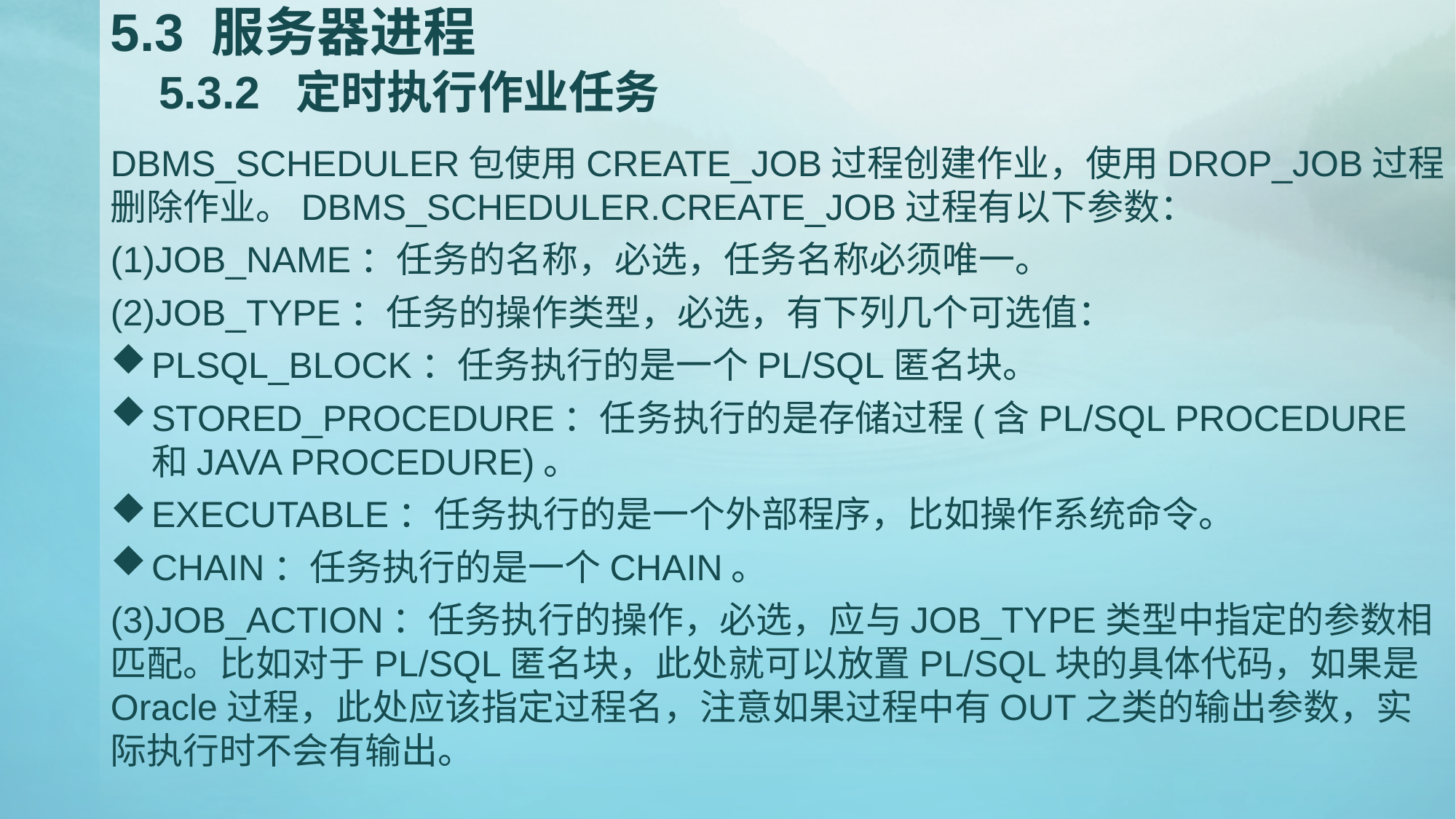

# 5.3 服务器进程 5.3.2  定时执行作业任务
DBMS_SCHEDULER包使用CREATE_JOB过程创建作业，使用DROP_JOB过程删除作业。DBMS_SCHEDULER.CREATE_JOB过程有以下参数：
(1)JOB_NAME：任务的名称，必选，任务名称必须唯一。
(2)JOB_TYPE：任务的操作类型，必选，有下列几个可选值：
PLSQL_BLOCK：任务执行的是一个PL/SQL匿名块。
STORED_PROCEDURE：任务执行的是存储过程(含PL/SQL PROCEDURE和JAVA PROCEDURE)。
EXECUTABLE：任务执行的是一个外部程序，比如操作系统命令。
CHAIN：任务执行的是一个CHAIN。
(3)JOB_ACTION：任务执行的操作，必选，应与JOB_TYPE类型中指定的参数相匹配。比如对于PL/SQL匿名块，此处就可以放置PL/SQL块的具体代码，如果是Oracle过程，此处应该指定过程名，注意如果过程中有OUT之类的输出参数，实际执行时不会有输出。